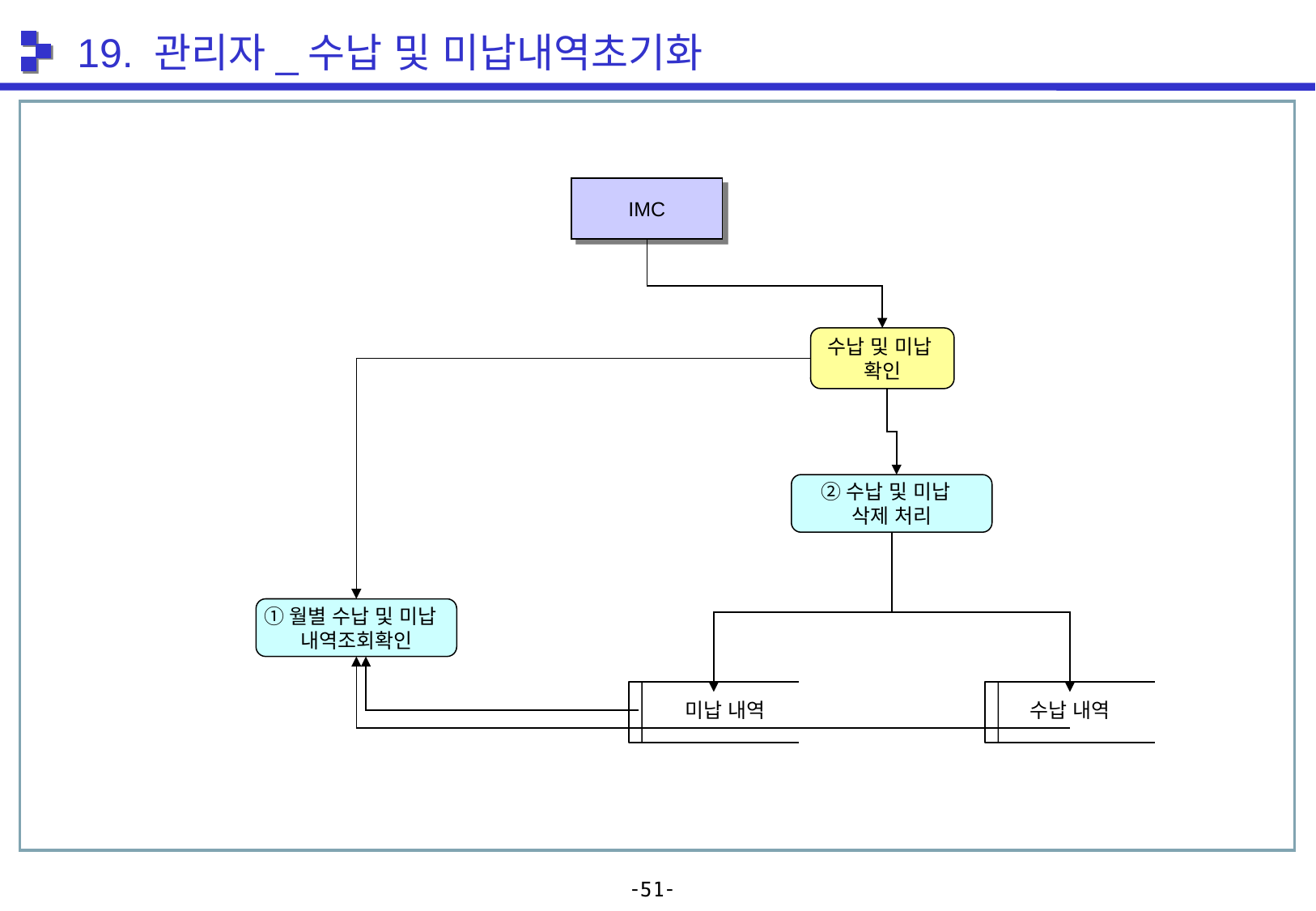

19. 관리자_수납 및 미납내역초기화

IMC
수납 및 미납
확인
②수납 및 미납
삭제 처리
①월별 수납 및 미납
내역조회확인

    미납 내역

수납 내역